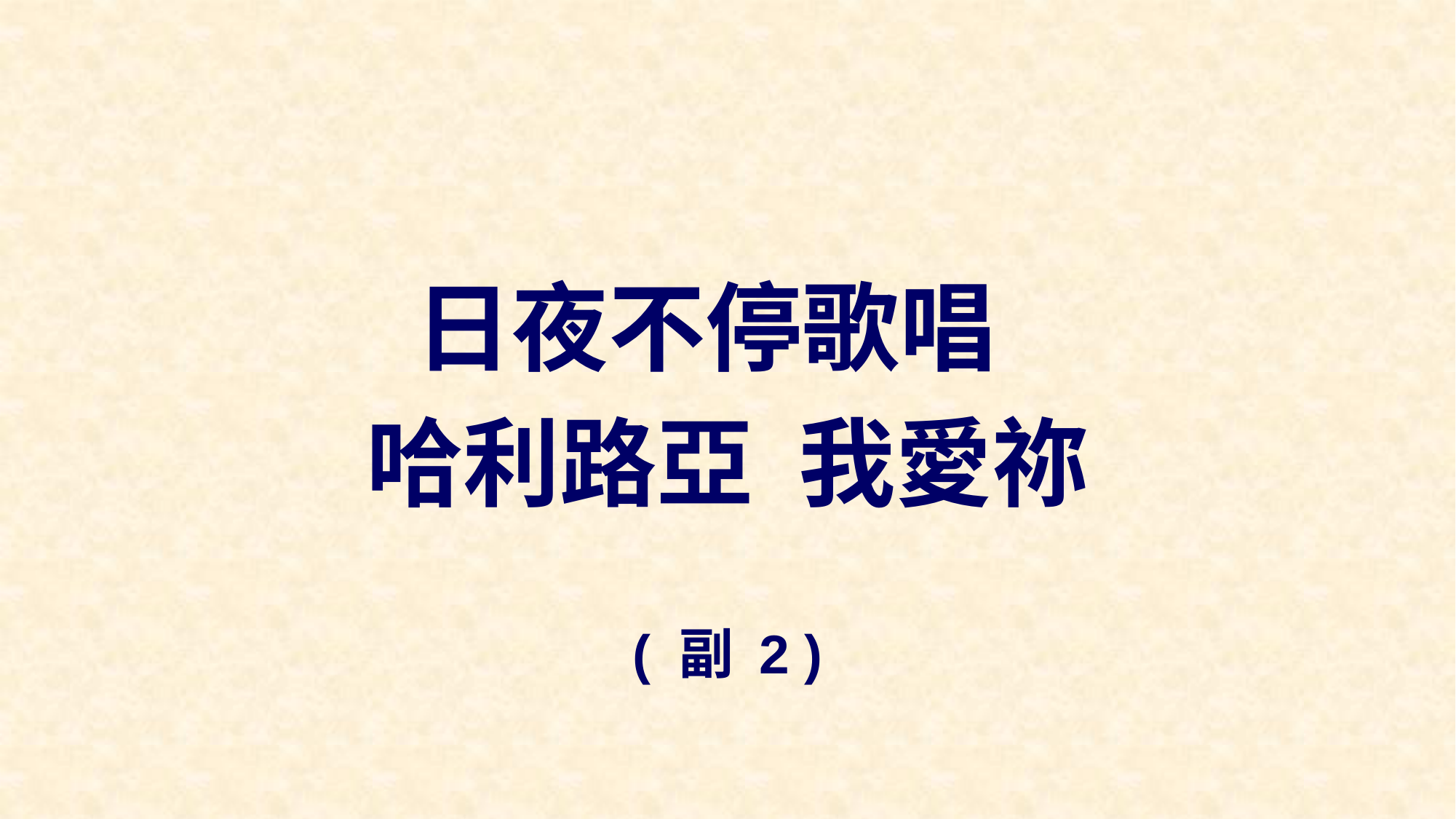

日夜不停歌唱
哈利路亞  我愛祢
( 副 2 )